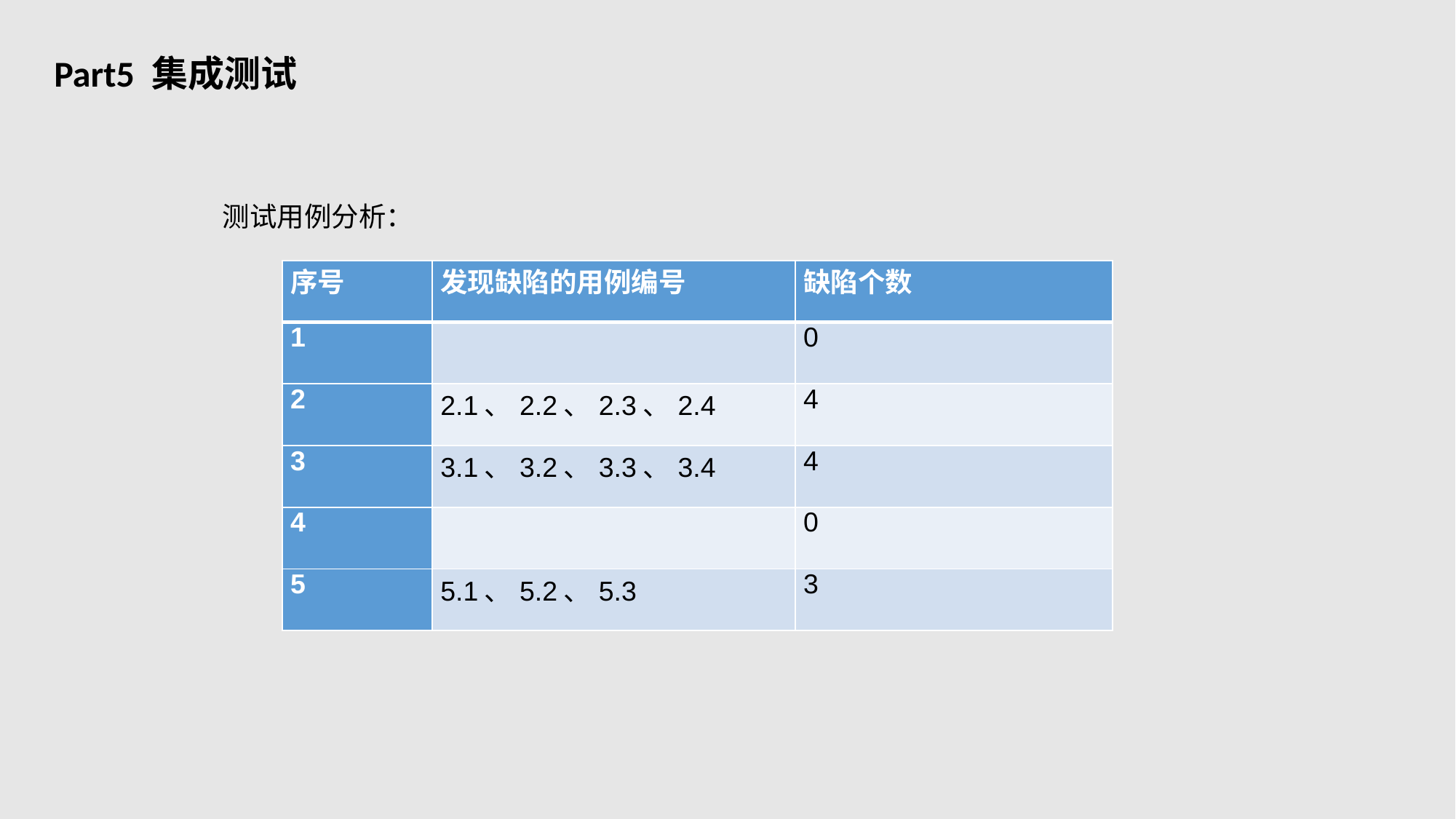

Part5 集成测试
测试用例分析：
| 序号 | 发现缺陷的用例编号 | 缺陷个数 |
| --- | --- | --- |
| 1 |  | 0 |
| 2 | 2.1、2.2、2.3、2.4 | 4 |
| 3 | 3.1、3.2、3.3、3.4 | 4 |
| 4 |  | 0 |
| 5 | 5.1、5.2、5.3 | 3 |